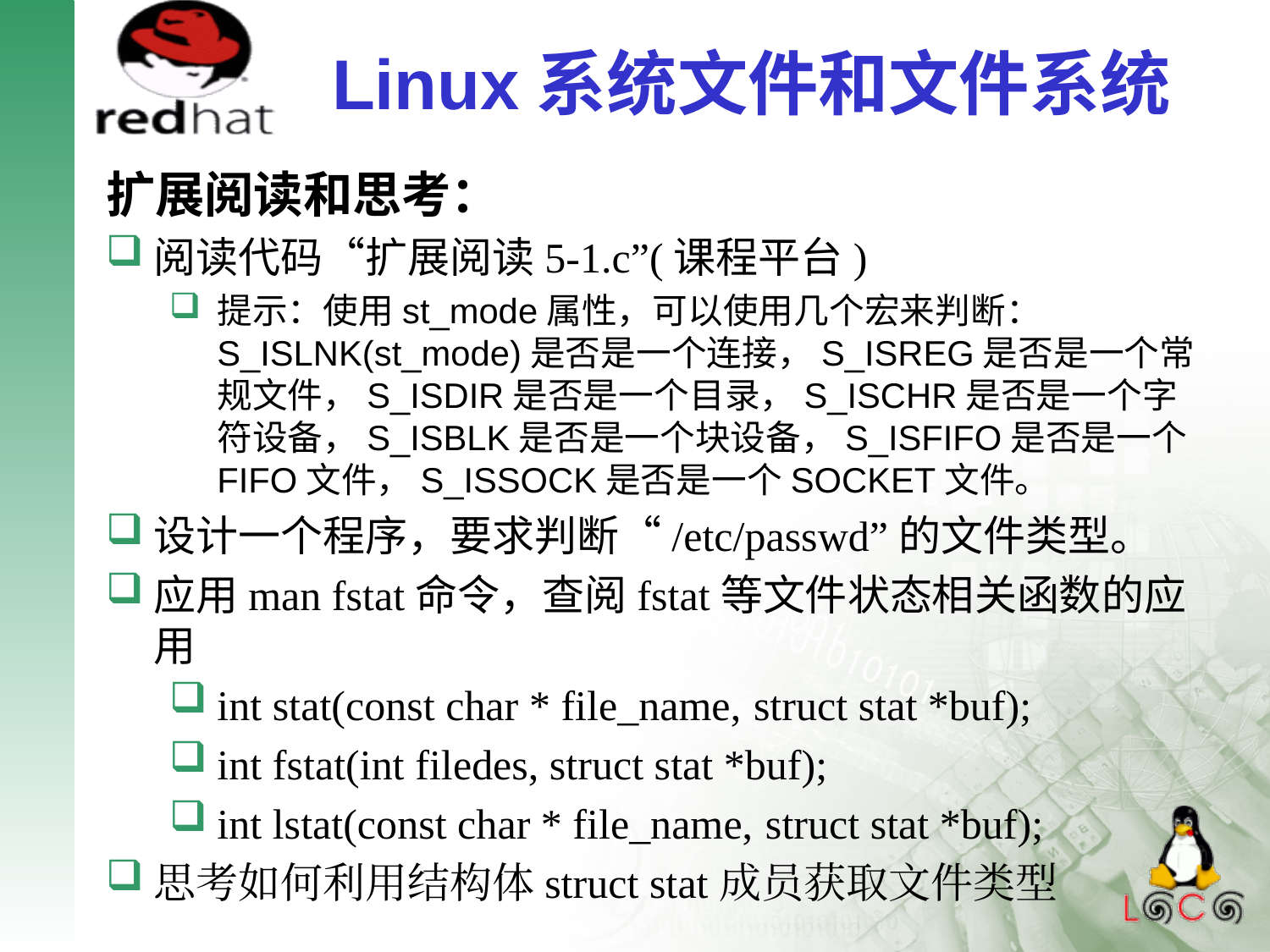

# Linux系统文件和文件系统
扩展阅读和思考：
阅读代码“扩展阅读5-1.c”(课程平台)
提示：使用st_mode属性，可以使用几个宏来判断：S_ISLNK(st_mode)是否是一个连接，S_ISREG是否是一个常规文件，S_ISDIR是否是一个目录，S_ISCHR是否是一个字符设备，S_ISBLK是否是一个块设备，S_ISFIFO是否是一个FIFO文件，S_ISSOCK是否是一个SOCKET文件。
设计一个程序，要求判断“/etc/passwd”的文件类型。
应用man fstat命令，查阅fstat等文件状态相关函数的应用
int stat(const char * file_name, struct stat *buf);
int fstat(int filedes, struct stat *buf);
int lstat(const char * file_name, struct stat *buf);
思考如何利用结构体struct stat成员获取文件类型